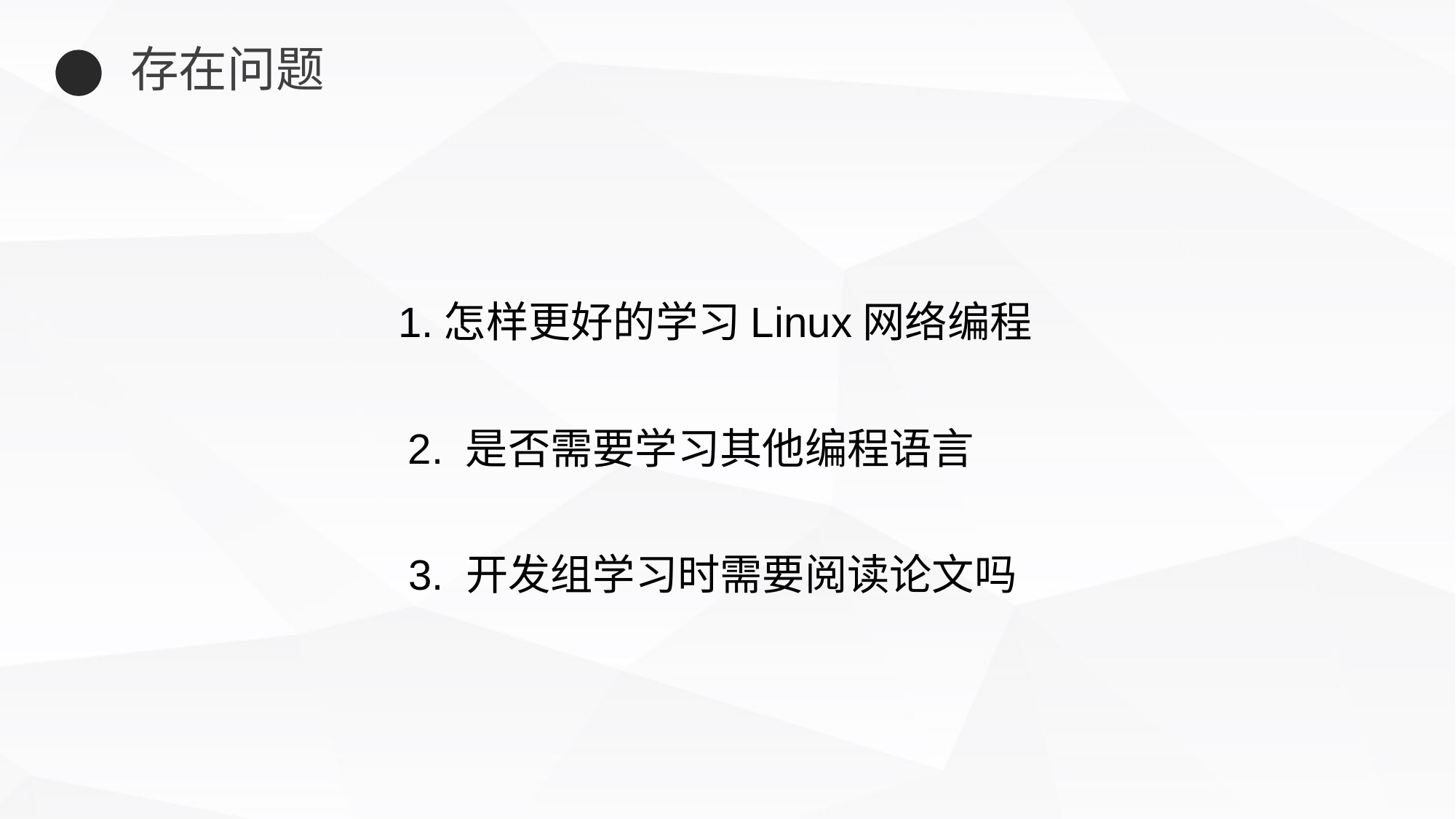

存在问题

1.怎样更好的学习Linux网络编程
2. 是否需要学习其他编程语言
3. 开发组学习时需要阅读论文吗